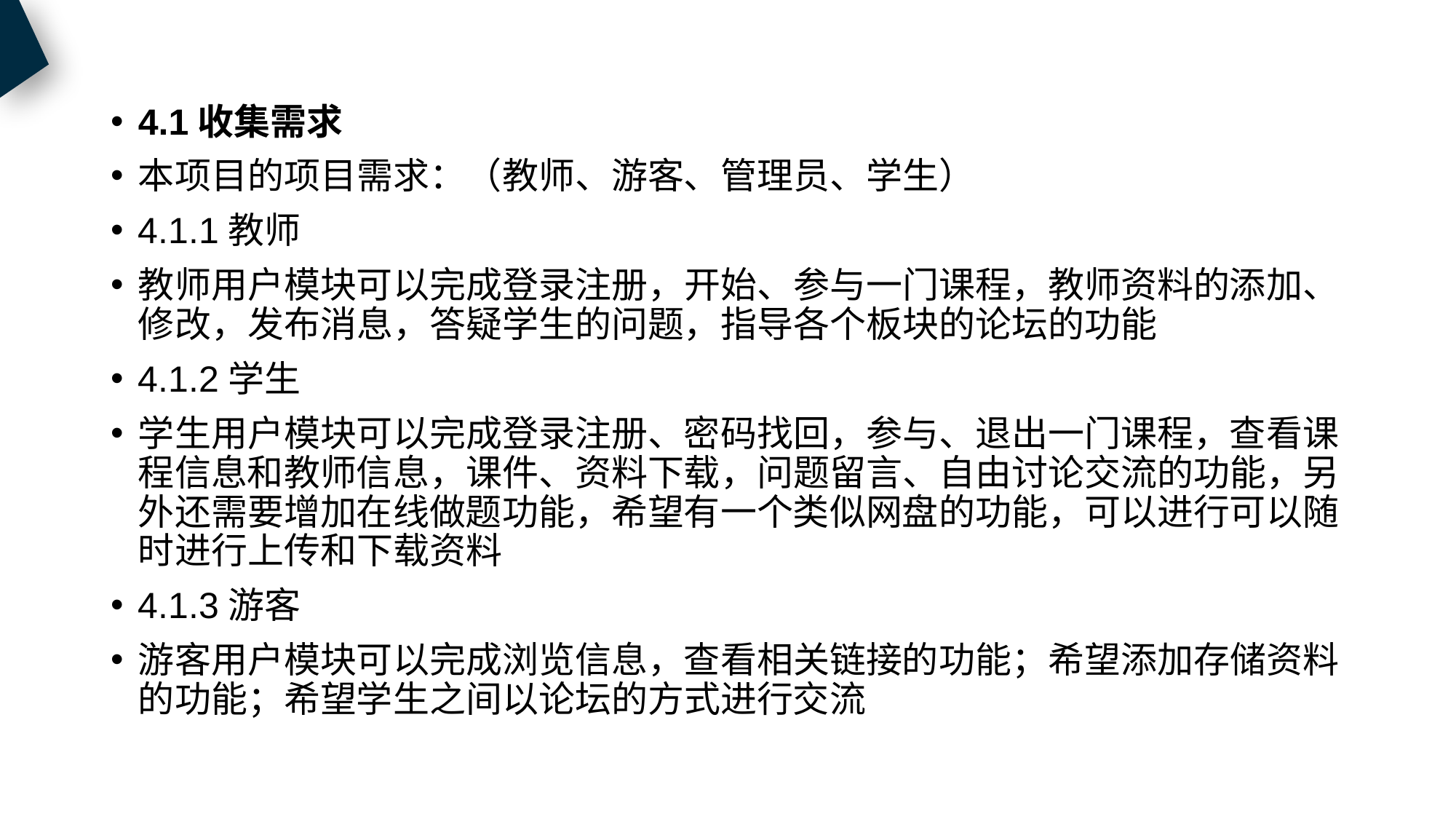

4.1收集需求
本项目的项目需求：（教师、游客、管理员、学生）
4.1.1教师
教师用户模块可以完成登录注册，开始、参与一门课程，教师资料的添加、修改，发布消息，答疑学生的问题，指导各个板块的论坛的功能
4.1.2学生
学生用户模块可以完成登录注册、密码找回，参与、退出一门课程，查看课程信息和教师信息，课件、资料下载，问题留言、自由讨论交流的功能，另外还需要增加在线做题功能，希望有一个类似网盘的功能，可以进行可以随时进行上传和下载资料
4.1.3游客
游客用户模块可以完成浏览信息，查看相关链接的功能；希望添加存储资料的功能；希望学生之间以论坛的方式进行交流